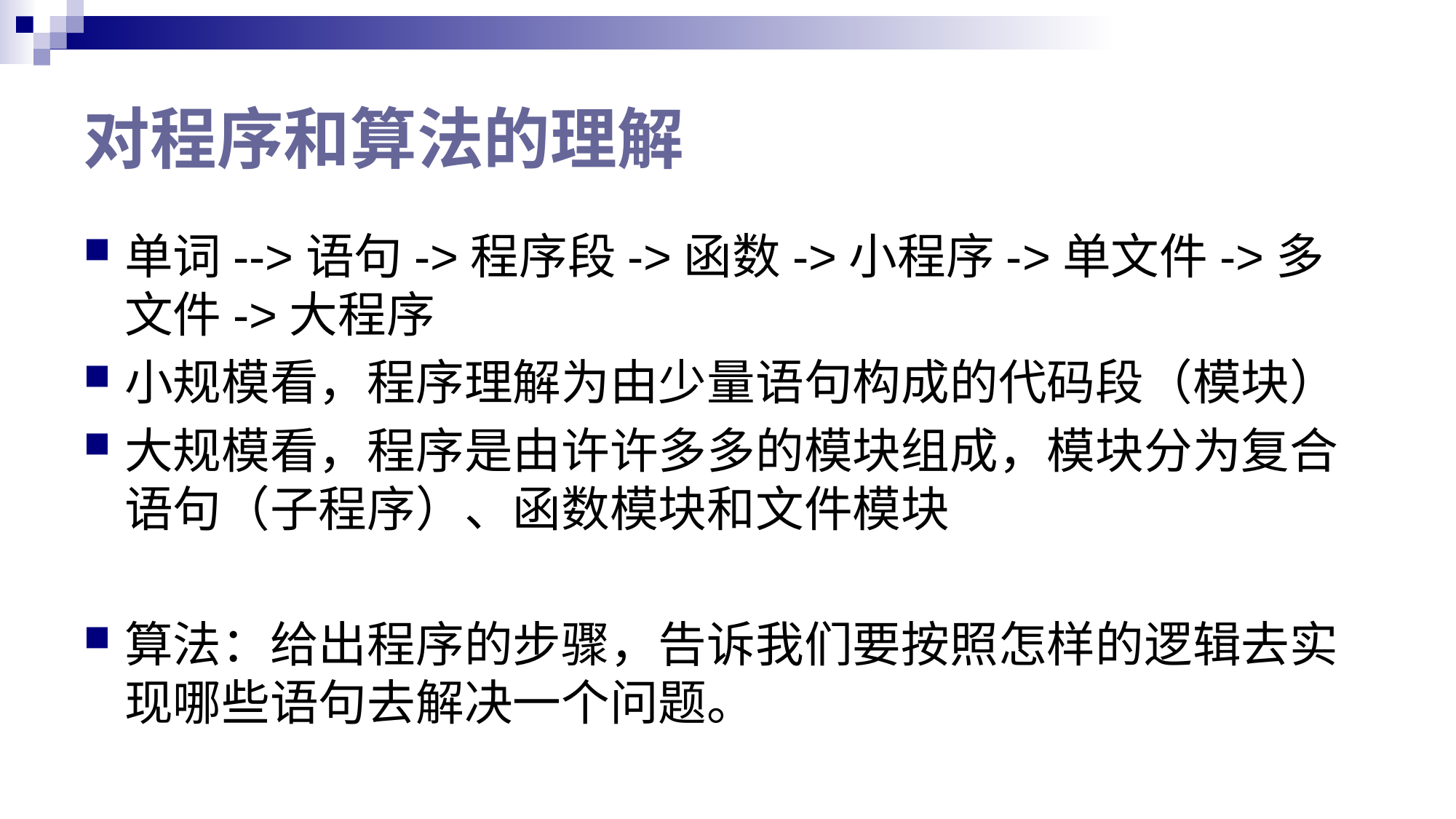

# 对程序和算法的理解
单词-->语句->程序段->函数->小程序->单文件->多文件->大程序
小规模看，程序理解为由少量语句构成的代码段（模块）
大规模看，程序是由许许多多的模块组成，模块分为复合语句（子程序）、函数模块和文件模块

算法：给出程序的步骤，告诉我们要按照怎样的逻辑去实现哪些语句去解决一个问题。